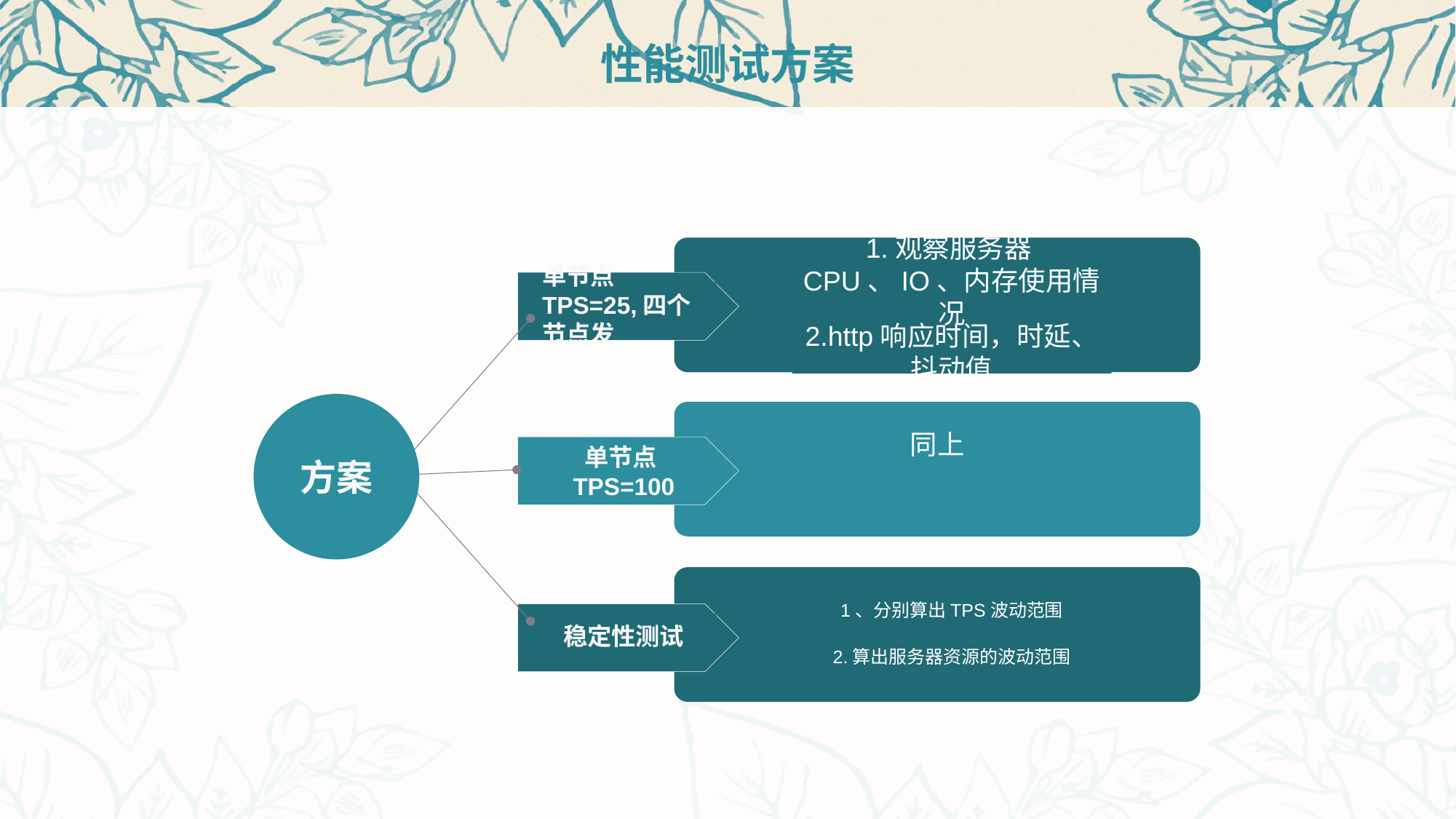

# 性能测试方案

1.观察服务器CPU、IO、内存使用情况

2.http响应时间，时延、抖动值

单节点TPS=25,四个节点发

方案

同上

单节点TPS=100

1、分别算出TPS波动范围
2.算出服务器资源的波动范围

稳定性测试